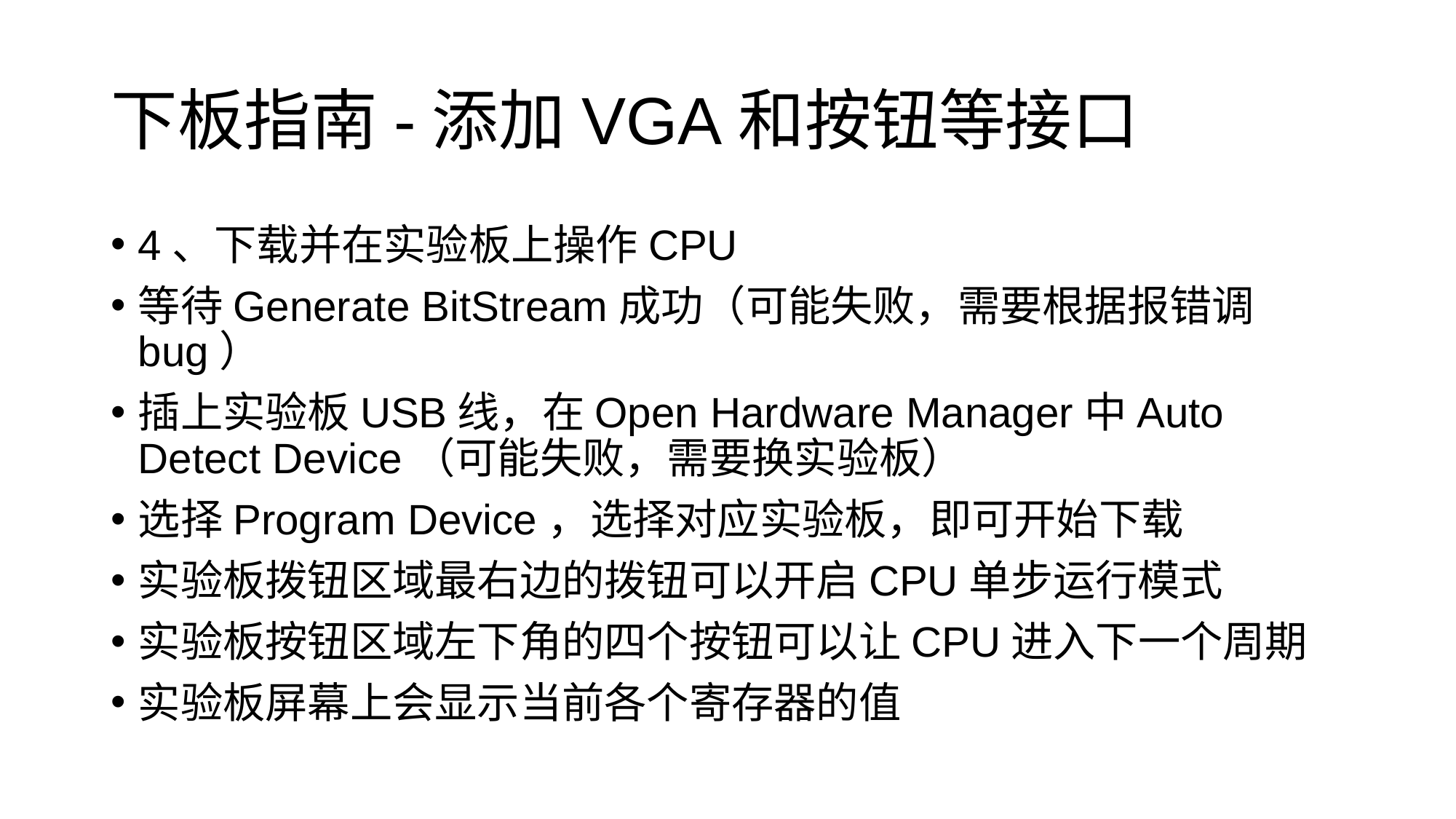

# 下板指南-添加VGA和按钮等接口
4、下载并在实验板上操作CPU
等待Generate BitStream成功（可能失败，需要根据报错调bug）
插上实验板USB线，在Open Hardware Manager中Auto Detect Device（可能失败，需要换实验板）
选择Program Device，选择对应实验板，即可开始下载
实验板拨钮区域最右边的拨钮可以开启CPU单步运行模式
实验板按钮区域左下角的四个按钮可以让CPU进入下一个周期
实验板屏幕上会显示当前各个寄存器的值